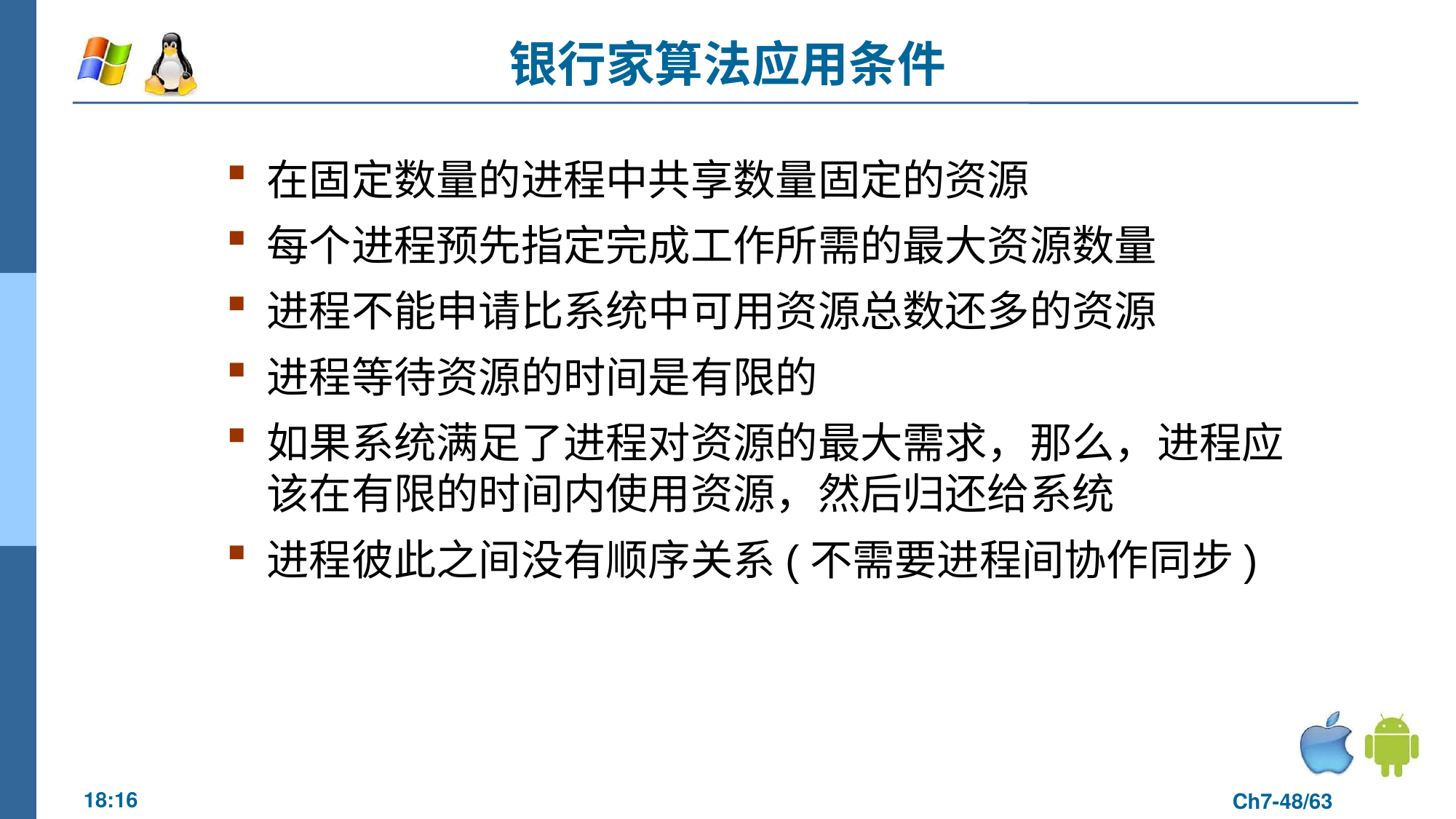

# 银行家算法应用条件
在固定数量的进程中共享数量固定的资源
每个进程预先指定完成工作所需的最大资源数量
进程不能申请比系统中可用资源总数还多的资源
进程等待资源的时间是有限的
如果系统满足了进程对资源的最大需求，那么，进程应该在有限的时间内使用资源，然后归还给系统
进程彼此之间没有顺序关系(不需要进程间协作同步)